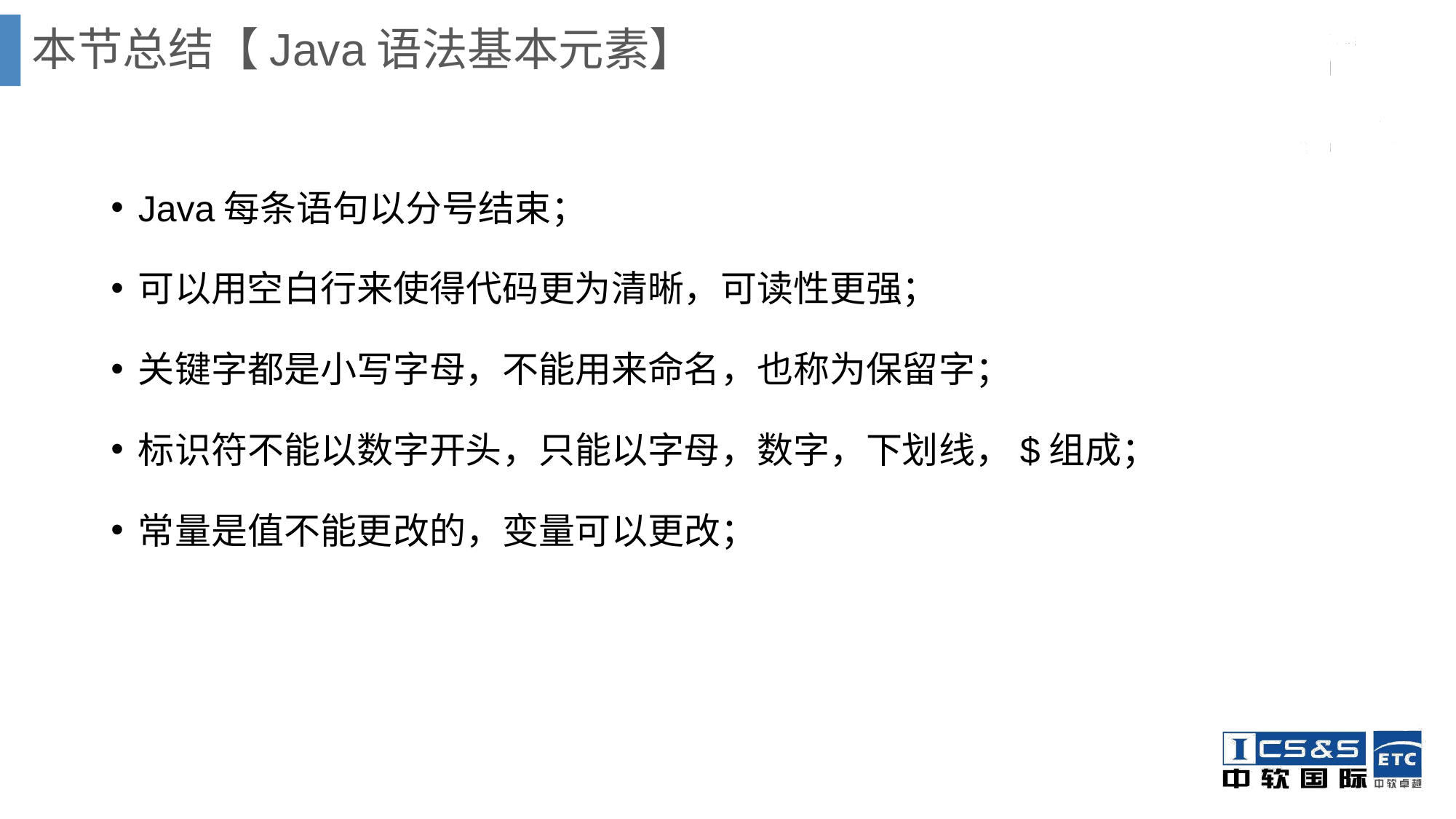

# 本节总结【Java语法基本元素】
Java每条语句以分号结束；
可以用空白行来使得代码更为清晰，可读性更强；
关键字都是小写字母，不能用来命名，也称为保留字；
标识符不能以数字开头，只能以字母，数字，下划线，$组成；
常量是值不能更改的，变量可以更改；